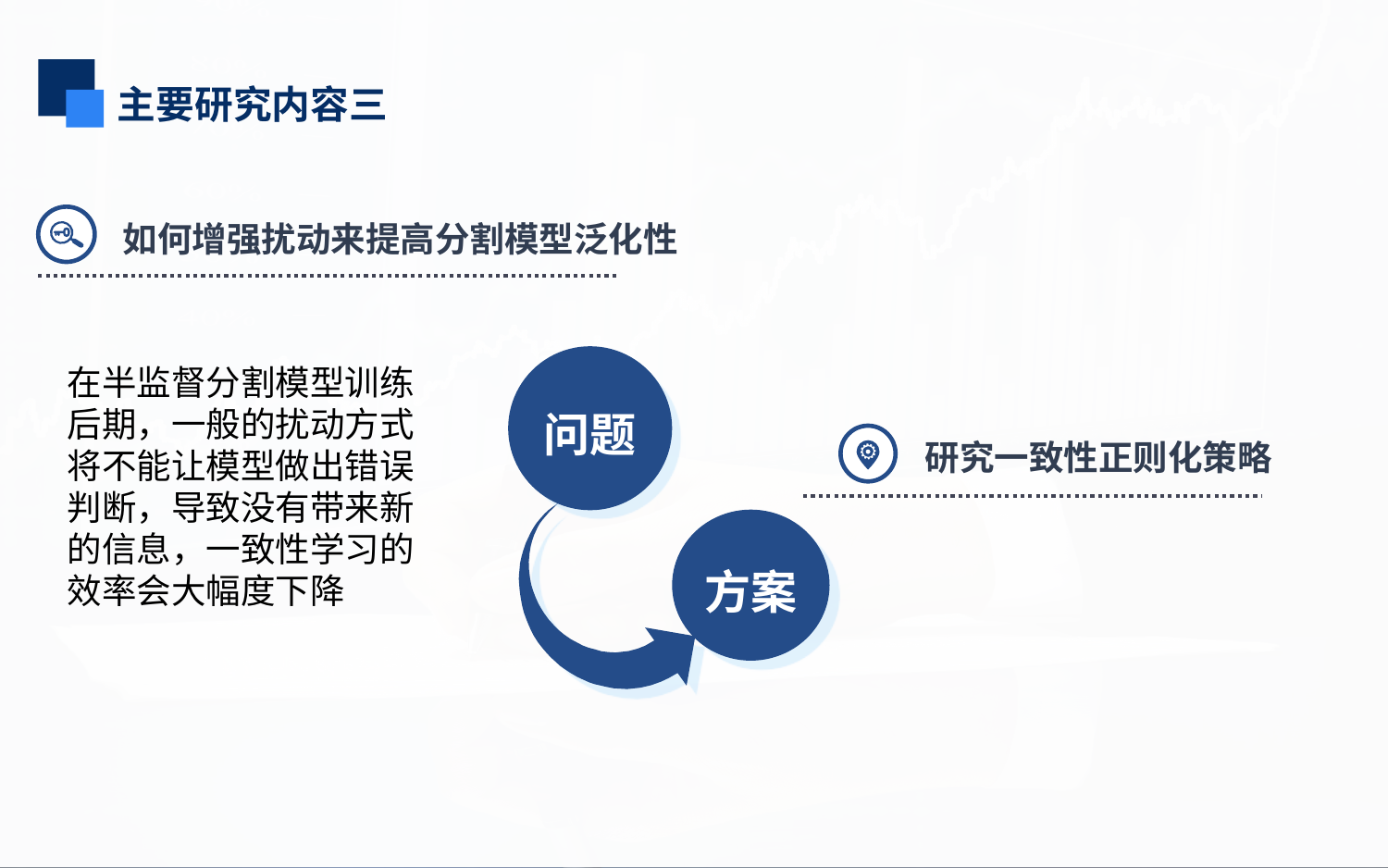

主要研究内容三

如何增强扰动来提高分割模型泛化性

问题
在半监督分割模型训练后期，一般的扰动方式将不能让模型做出错误判断，导致没有带来新的信息，一致性学习的效率会大幅度下降
研究一致性正则化策略

方案